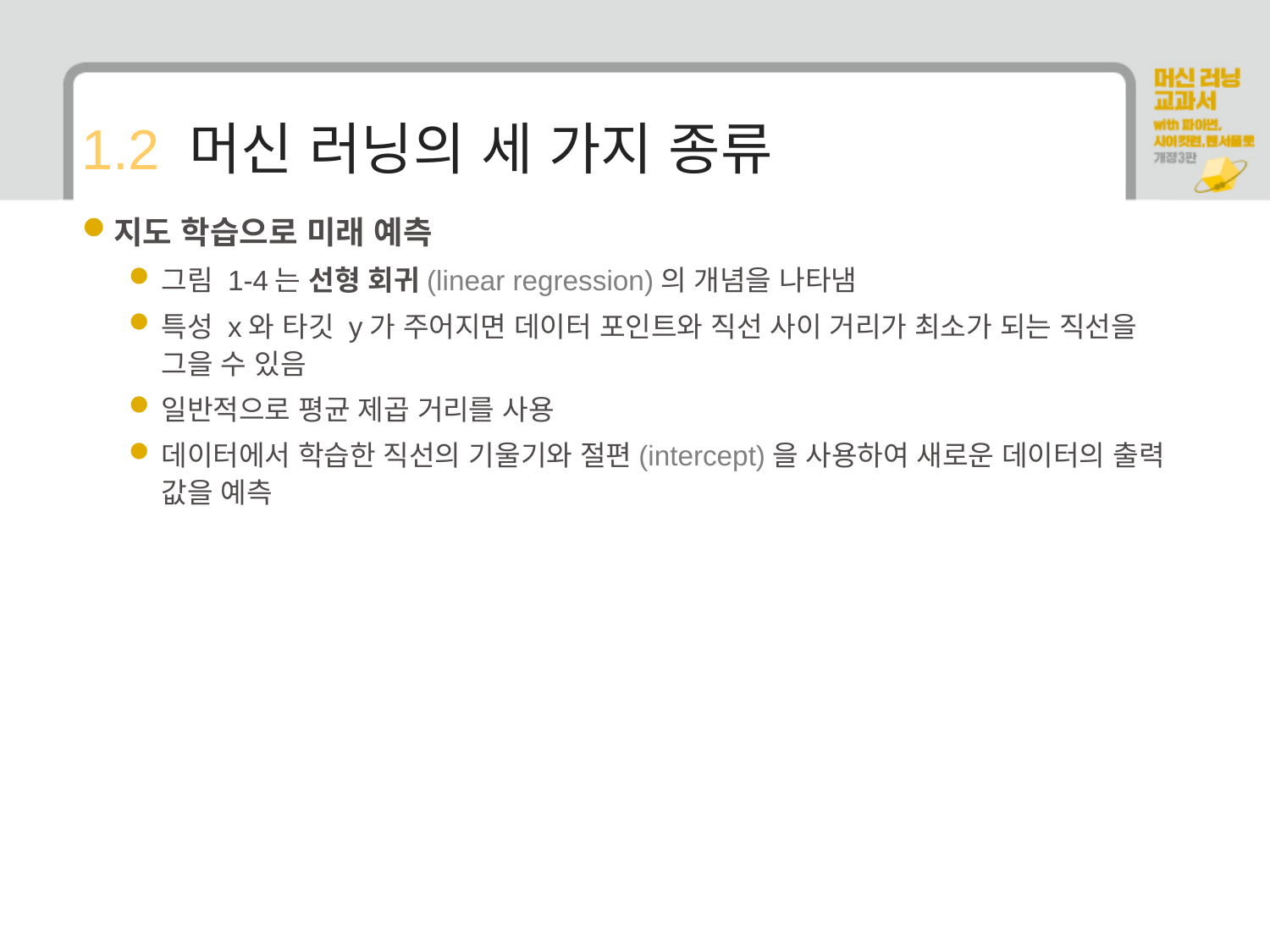

# 1.2 머신 러닝의 세 가지 종류
지도 학습으로 미래 예측
그림 1-4는 선형 회귀(linear regression)의 개념을 나타냄
특성 x와 타깃 y가 주어지면 데이터 포인트와 직선 사이 거리가 최소가 되는 직선을 그을 수 있음
일반적으로 평균 제곱 거리를 사용
데이터에서 학습한 직선의 기울기와 절편(intercept)을 사용하여 새로운 데이터의 출력 값을 예측